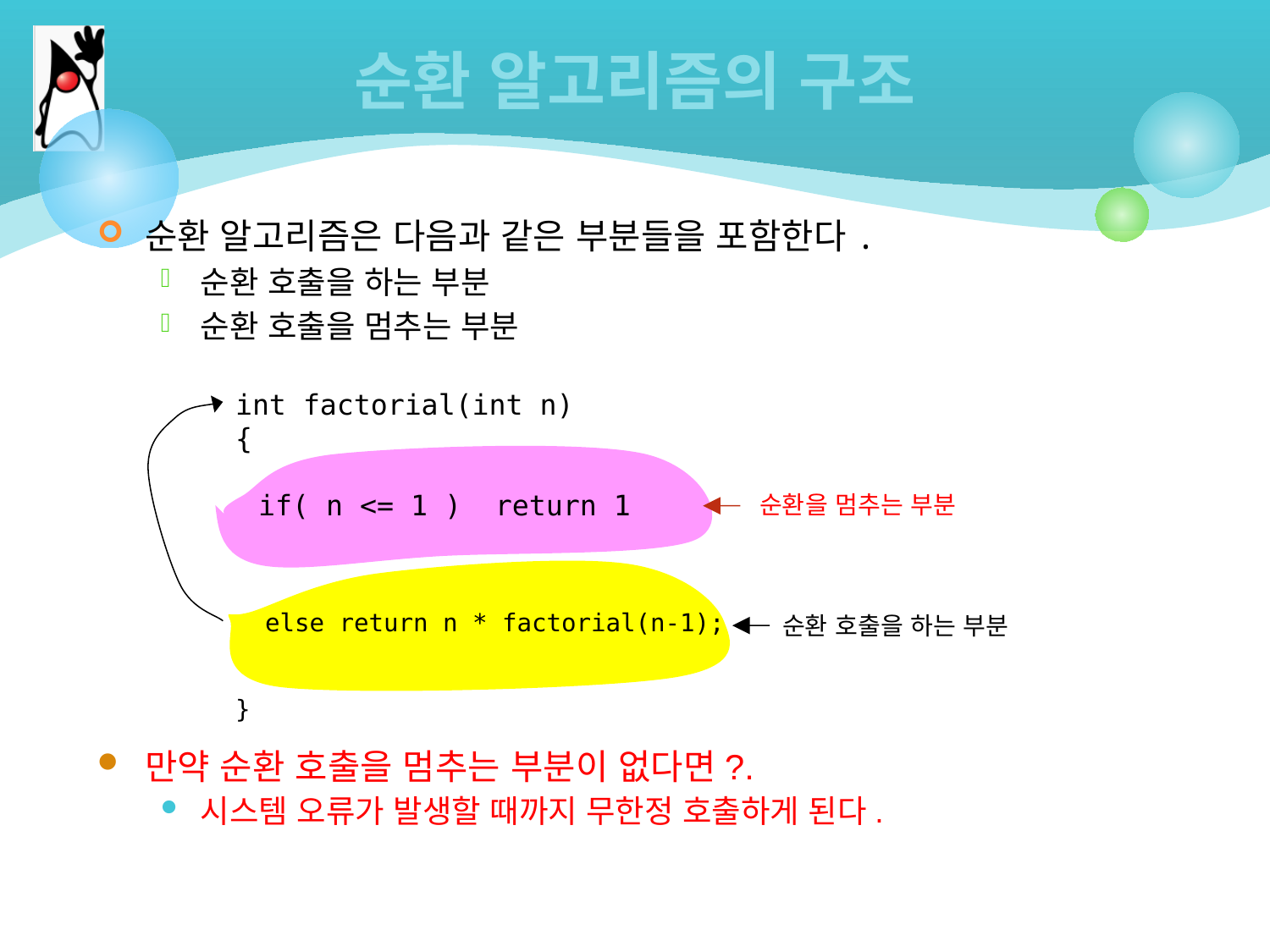

# 순환 알고리즘의 구조
순환 알고리즘은 다음과 같은 부분들을 포함한다.
순환 호출을 하는 부분
순환 호출을 멈추는 부분
int factorial(int n)
{

  if( n <= 1 )  return 1
순환을 멈추는 부분

  else return n * factorial(n-1);
순환 호출을 하는 부분

}
만약 순환 호출을 멈추는 부분이 없다면?.
시스템 오류가 발생할 때까지 무한정 호출하게 된다.